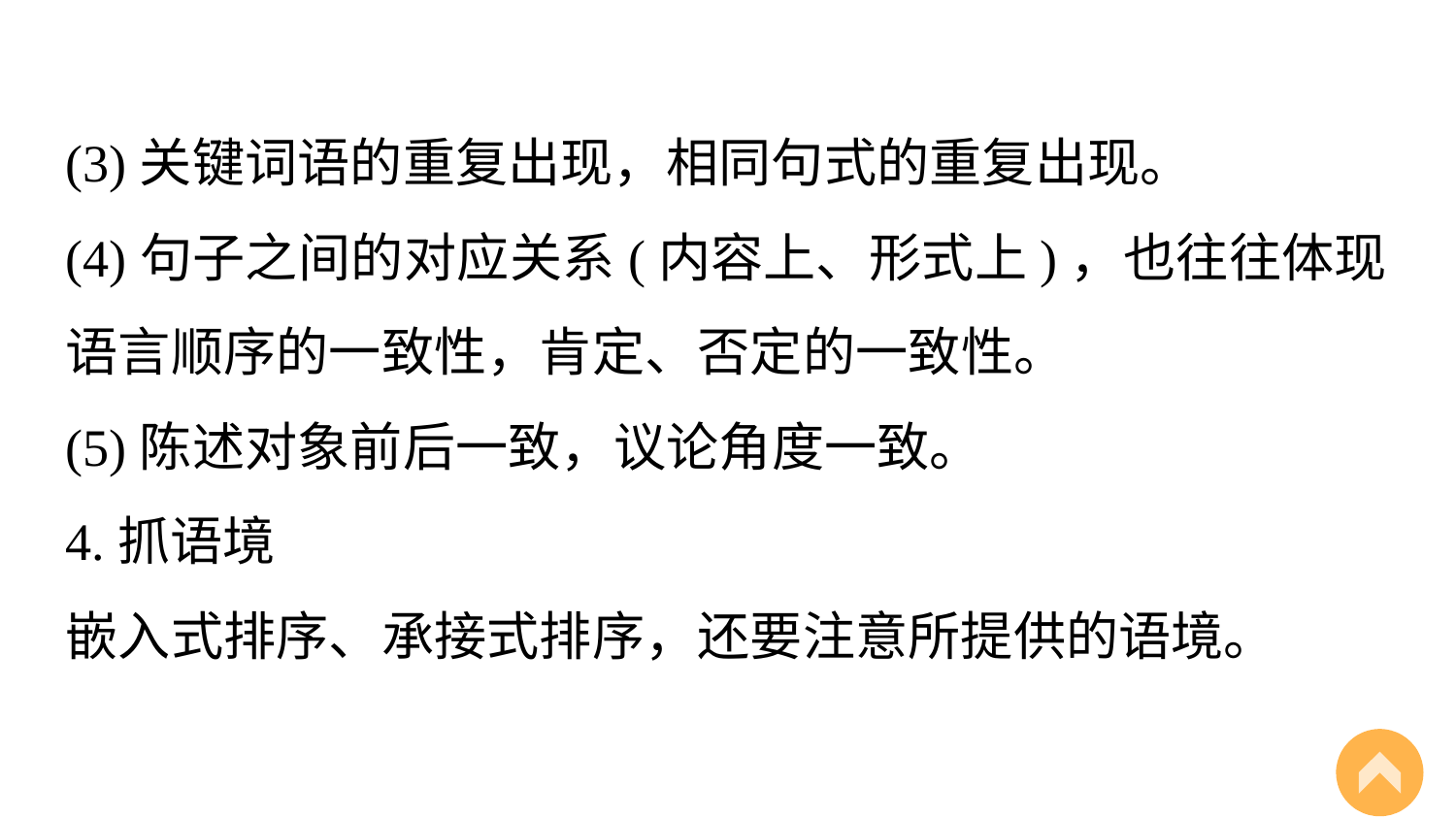

(3)关键词语的重复出现，相同句式的重复出现。
(4)句子之间的对应关系(内容上、形式上)，也往往体现语言顺序的一致性，肯定、否定的一致性。
(5)陈述对象前后一致，议论角度一致。
4.抓语境
嵌入式排序、承接式排序，还要注意所提供的语境。